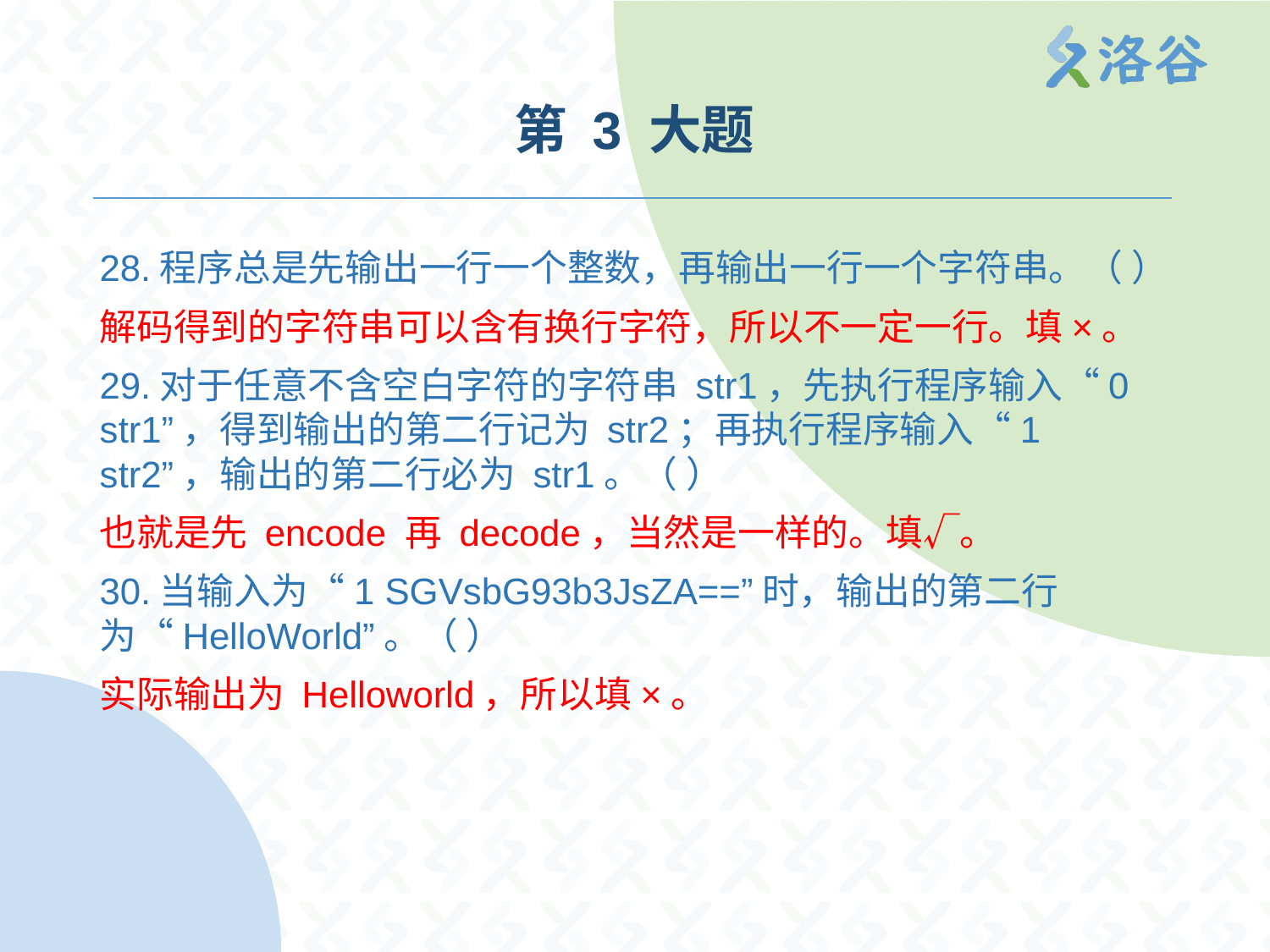

# 第 3 大题
28.程序总是先输出一行一个整数，再输出一行一个字符串。（ ）
解码得到的字符串可以含有换行字符，所以不一定一行。填×。
29.对于任意不含空白字符的字符串 str1，先执行程序输入“0 str1”，得到输出的第二行记为 str2；再执行程序输入“1 str2”，输出的第二行必为 str1。（ ）
也就是先 encode 再 decode，当然是一样的。填√。
30.当输入为“1 SGVsbG93b3JsZA==”时，输出的第二行为“HelloWorld”。（ ）
实际输出为 Helloworld，所以填×。